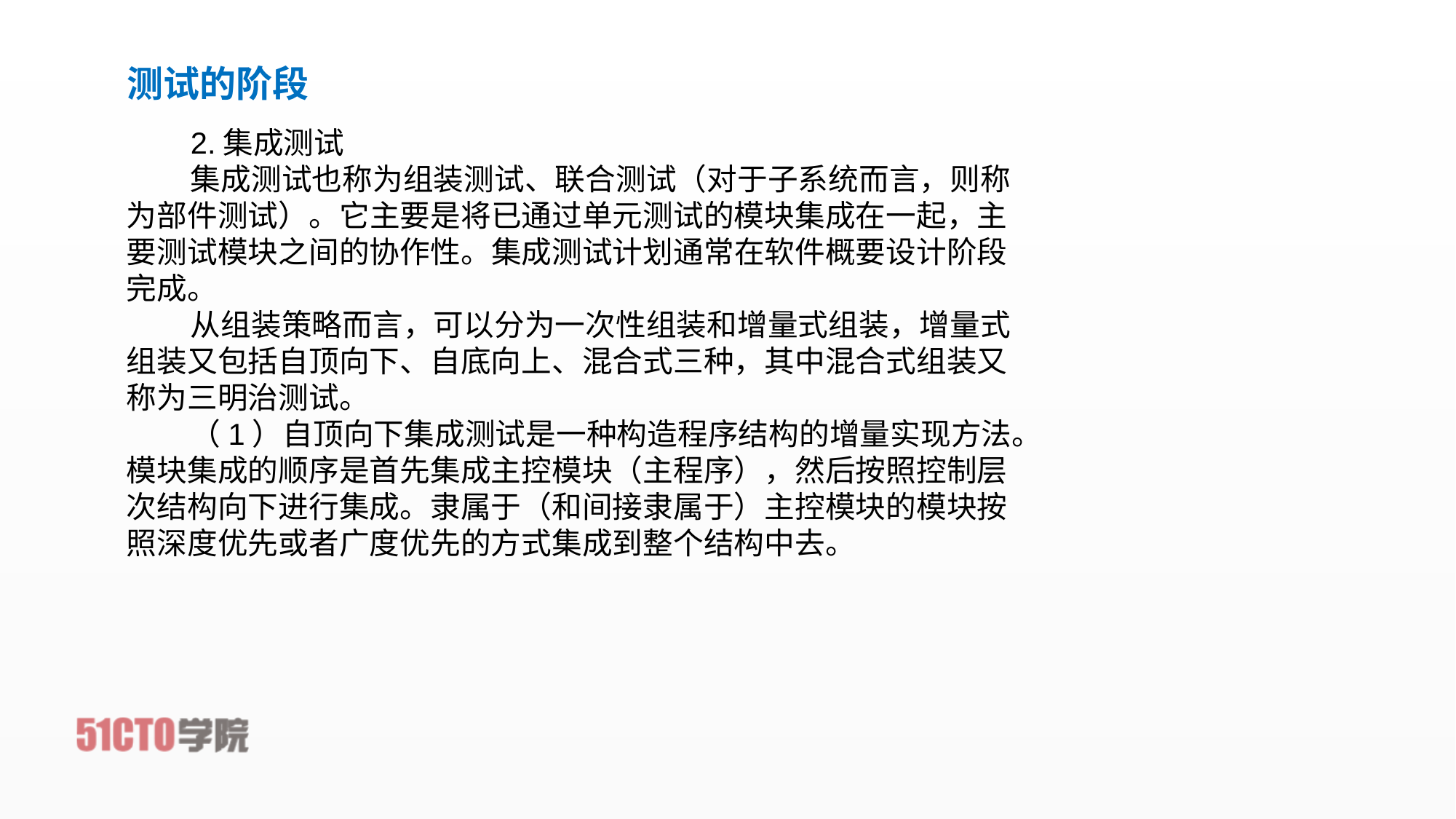

# 测试的阶段
2.集成测试
集成测试也称为组装测试、联合测试（对于子系统而言，则称为部件测试）。它主要是将已通过单元测试的模块集成在一起，主要测试模块之间的协作性。集成测试计划通常在软件概要设计阶段完成。
从组装策略而言，可以分为一次性组装和增量式组装，增量式组装又包括自顶向下、自底向上、混合式三种，其中混合式组装又称为三明治测试。
（1）自顶向下集成测试是一种构造程序结构的增量实现方法。模块集成的顺序是首先集成主控模块（主程序），然后按照控制层次结构向下进行集成。隶属于（和间接隶属于）主控模块的模块按照深度优先或者广度优先的方式集成到整个结构中去。